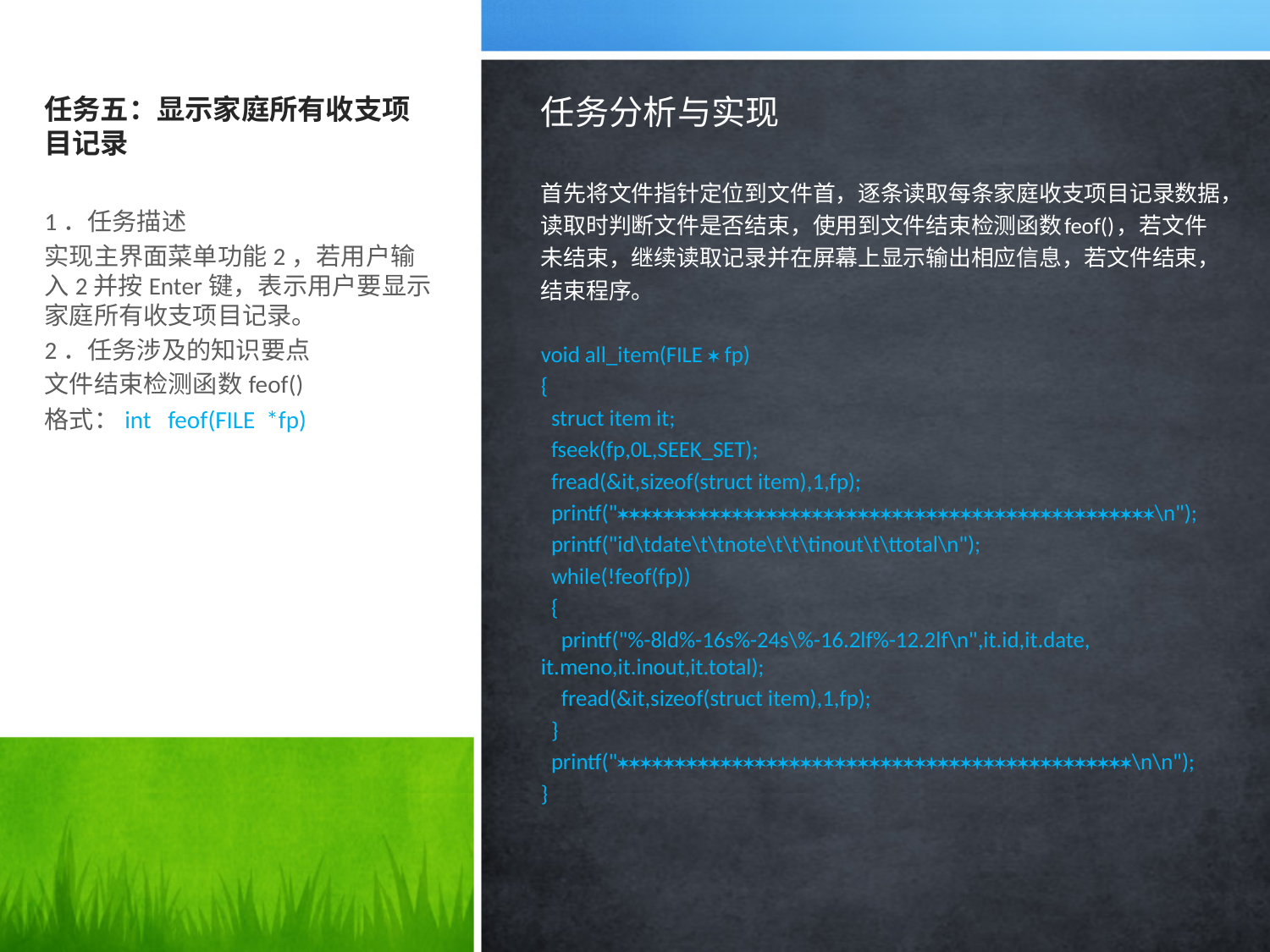

# 任务五：显示家庭所有收支项目记录
任务分析与实现

首先将文件指针定位到文件首，逐条读取每条家庭收支项目记录数据，读取时判断文件是否结束，使用到文件结束检测函数feof()，若文件未结束，继续读取记录并在屏幕上显示输出相应信息，若文件结束，结束程序。

void all_item(FILE ∗ fp)
{
  struct item it;
  fseek(fp,0L,SEEK_SET);
  fread(&it,sizeof(struct item),1,fp);
  printf("∗∗∗∗∗∗∗∗∗∗∗∗∗∗∗∗∗∗∗∗∗∗∗∗∗∗∗∗∗∗∗∗∗∗∗∗∗∗∗∗∗∗∗∗∗∗∗\n");
  printf("id\tdate\t\tnote\t\t\tinout\t\ttotal\n");
  while(!feof(fp))
  {
    printf("%-8ld%-16s%-24s\%-16.2lf%-12.2lf\n",it.id,it.date, it.meno,it.inout,it.total);
    fread(&it,sizeof(struct item),1,fp);
  }
  printf("∗∗∗∗∗∗∗∗∗∗∗∗∗∗∗∗∗∗∗∗∗∗∗∗∗∗∗∗∗∗∗∗∗∗∗∗∗∗∗∗∗∗∗∗∗\n\n");
}

1．任务描述
实现主界面菜单功能2，若用户输入2并按Enter键，表示用户要显示家庭所有收支项目记录。
2．任务涉及的知识要点
文件结束检测函数feof()
格式：int   feof(FILE  *fp)